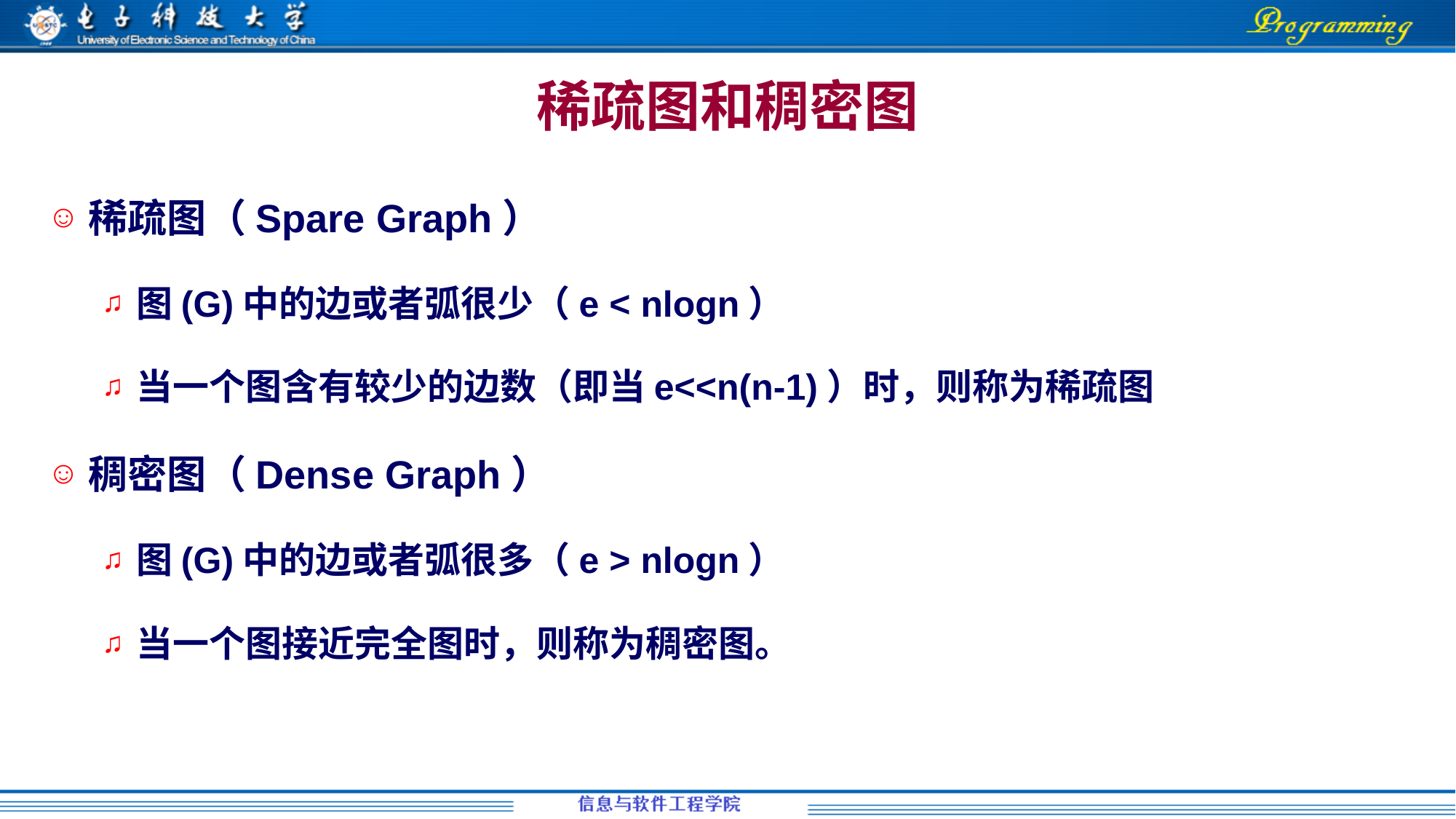

# 稀疏图和稠密图
稀疏图（Spare Graph）
图(G)中的边或者弧很少（e < nlogn）
当一个图含有较少的边数（即当e<<n(n-1)）时，则称为稀疏图
稠密图（Dense Graph）
图(G)中的边或者弧很多（e > nlogn）
当一个图接近完全图时，则称为稠密图。